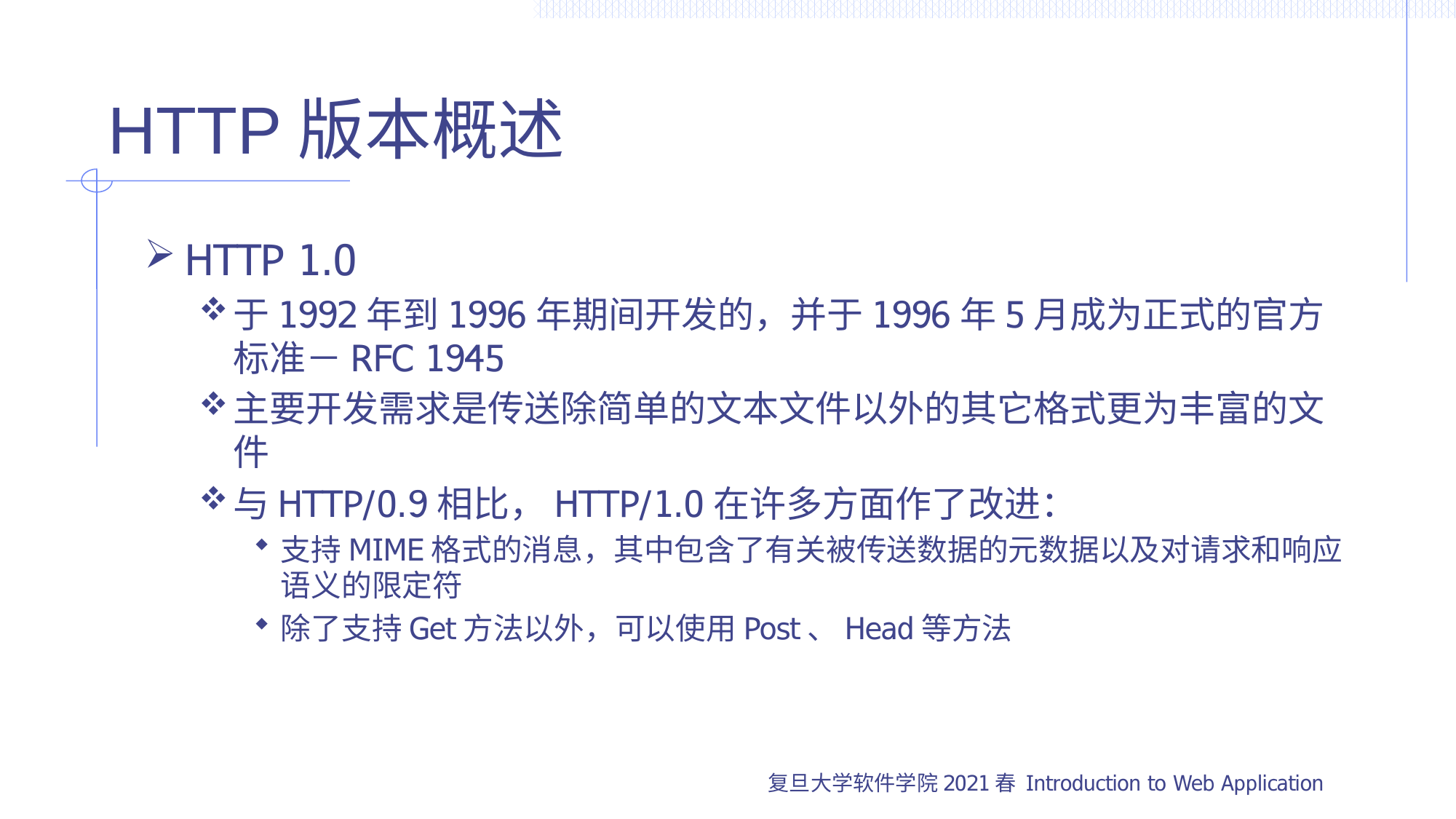

# HTTP版本概述
HTTP 1.0
于1992年到1996年期间开发的，并于1996年5月成为正式的官方标准－RFC 1945
主要开发需求是传送除简单的文本文件以外的其它格式更为丰富的文件
与HTTP/0.9相比，HTTP/1.0在许多方面作了改进：
支持MIME格式的消息，其中包含了有关被传送数据的元数据以及对请求和响应语义的限定符
除了支持Get方法以外，可以使用Post、Head等方法